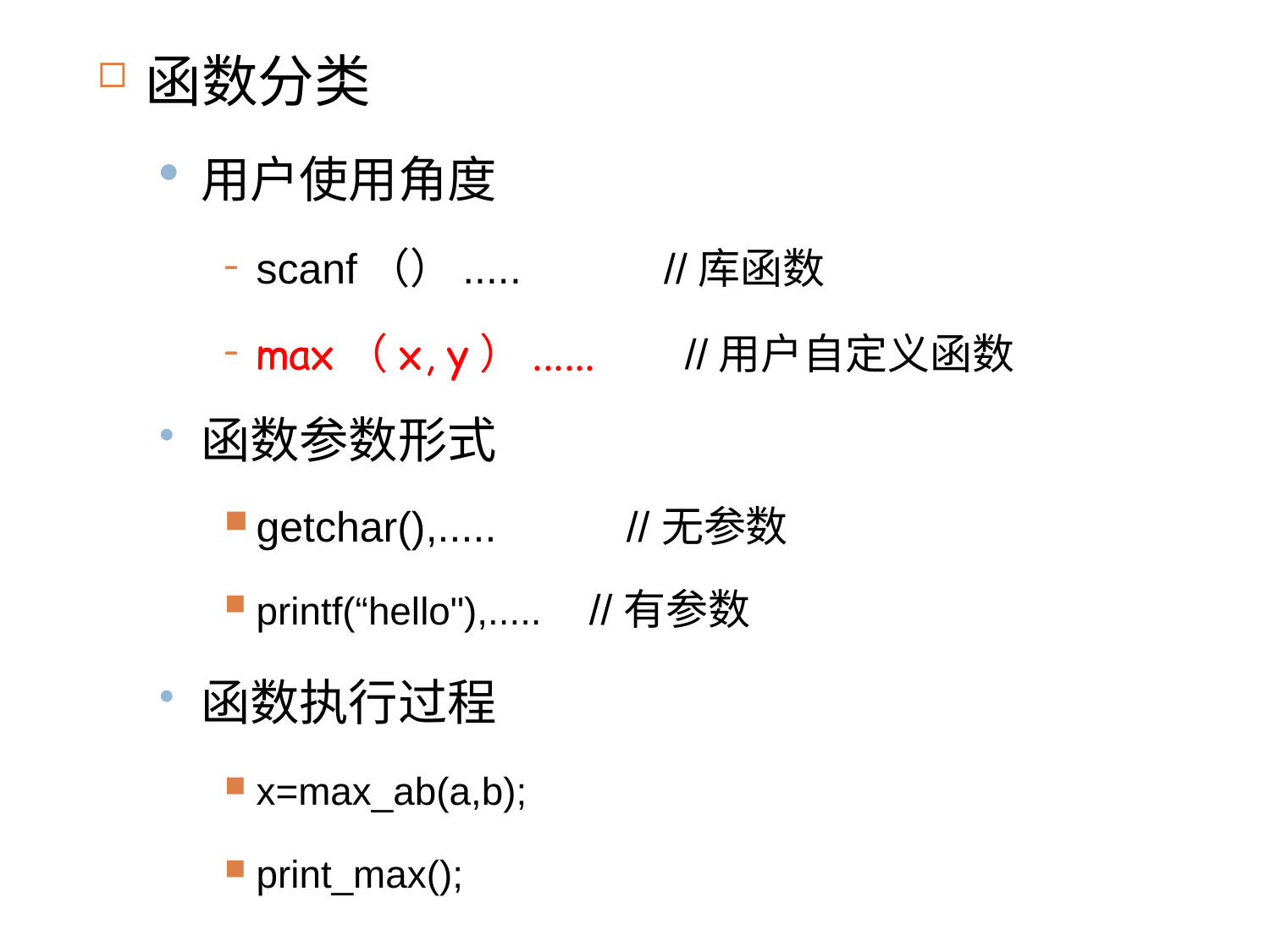

# 函数分类
用户使用角度
scanf（）.....            //库函数
max（x, y）......       //用户自定义函数
函数参数形式
getchar(),.....           //无参数
printf(“hello"),.....    //有参数
函数执行过程
x=max_ab(a,b);
print_max();